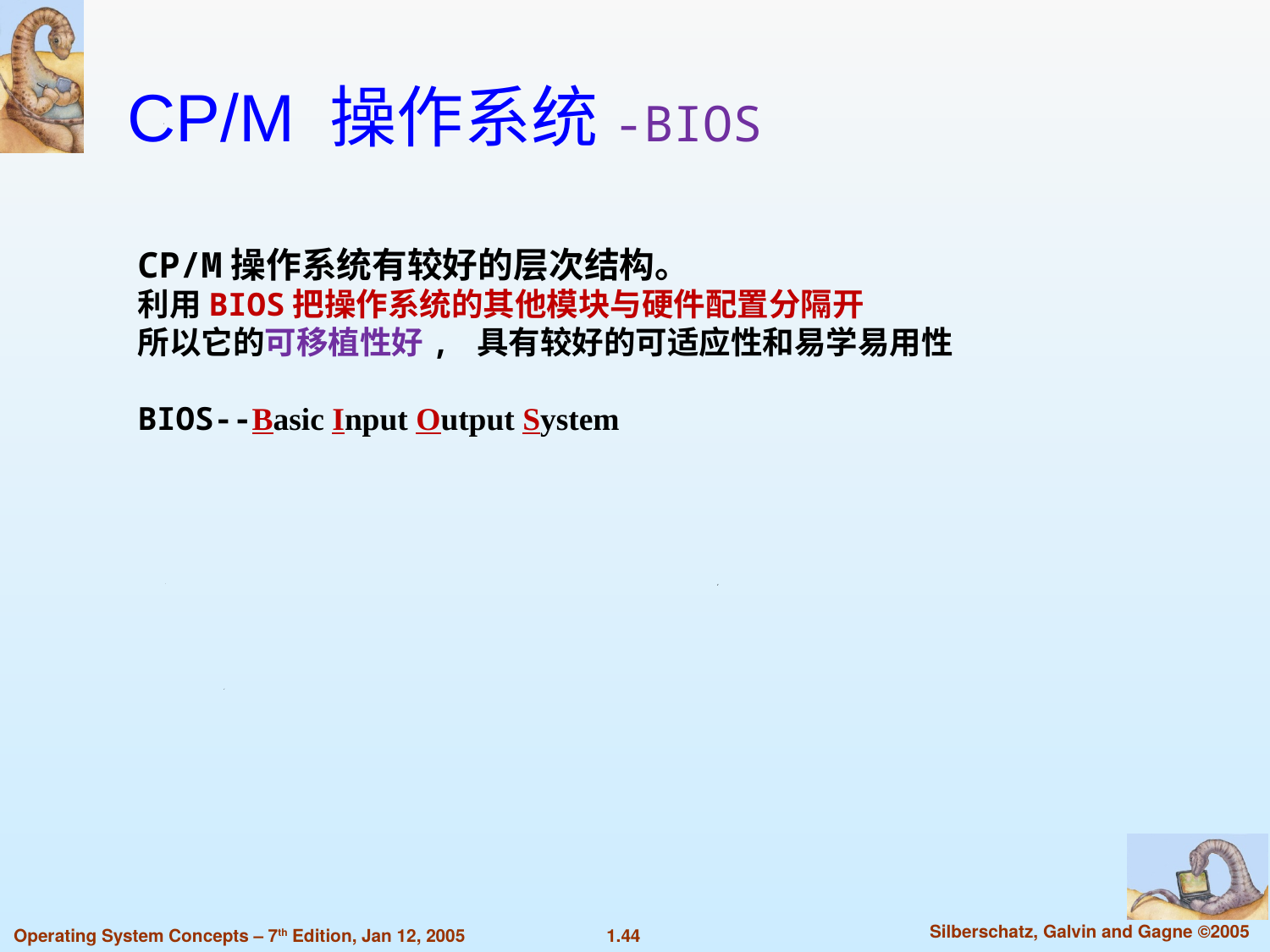

CP/M 操作系统-BIOS
CP/M操作系统有较好的层次结构。
利用BIOS把操作系统的其他模块与硬件配置分隔开
所以它的可移植性好, 具有较好的可适应性和易学易用性

BIOS--Basic Input Output System